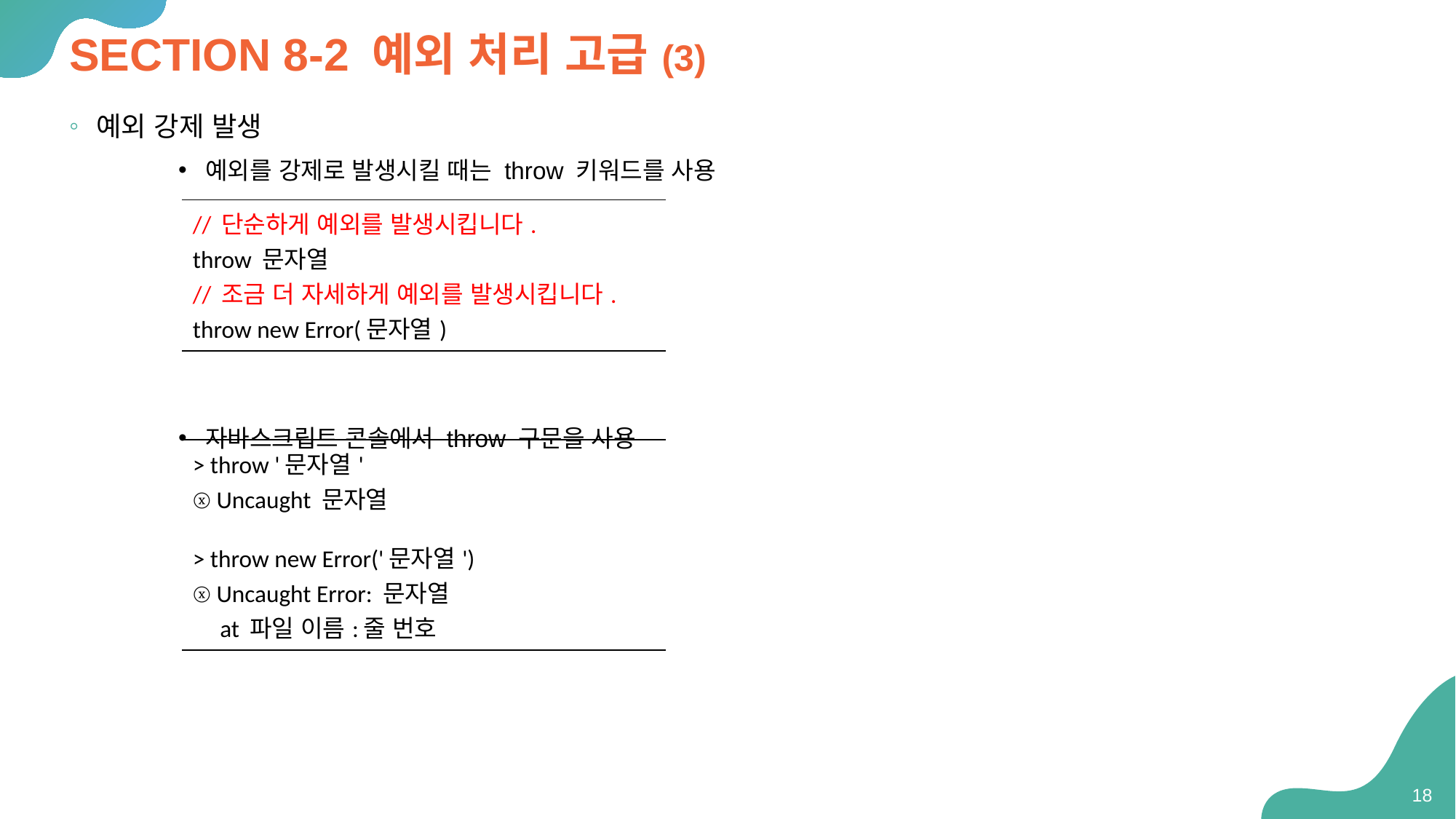

# SECTION 8-2 예외 처리 고급(3)
예외 강제 발생
예외를 강제로 발생시킬 때는 throw 키워드를 사용

자바스크립트 콘솔에서 throw 구문을 사용

| // 단순하게 예외를 발생시킵니다. throw 문자열 // 조금 더 자세하게 예외를 발생시킵니다. throw new Error(문자열) |
| --- |
| > throw '문자열' ⓧ Uncaught 문자열 > throw new Error('문자열') ⓧ Uncaught Error: 문자열 at 파일 이름:줄 번호 |
| --- |
18